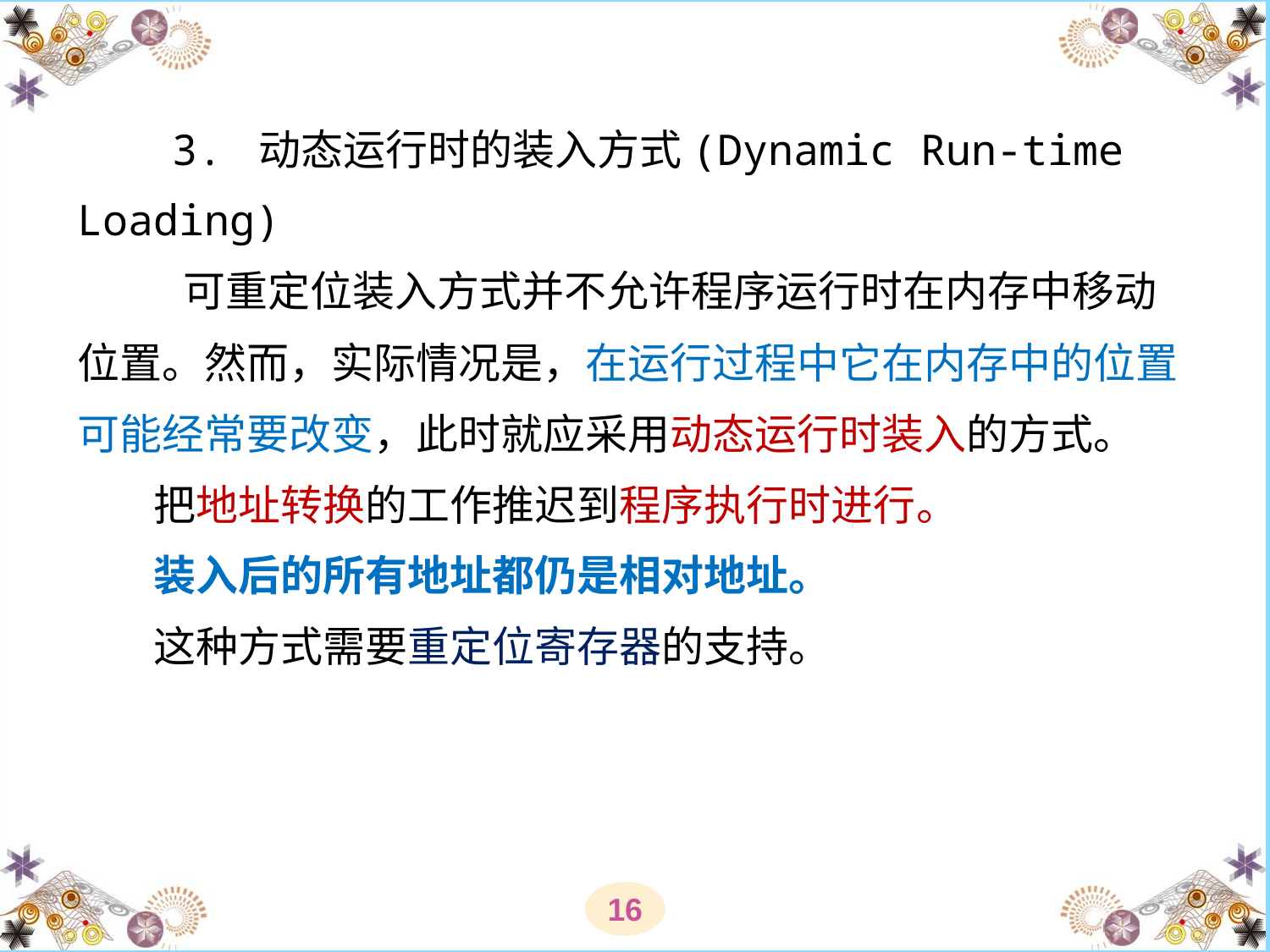

# 3. 动态运行时的装入方式(Dynamic Run-time Loading) 　　可重定位装入方式并不允许程序运行时在内存中移动位置。然而，实际情况是，在运行过程中它在内存中的位置可能经常要改变，此时就应采用动态运行时装入的方式。 把地址转换的工作推迟到程序执行时进行。 装入后的所有地址都仍是相对地址。 这种方式需要重定位寄存器的支持。